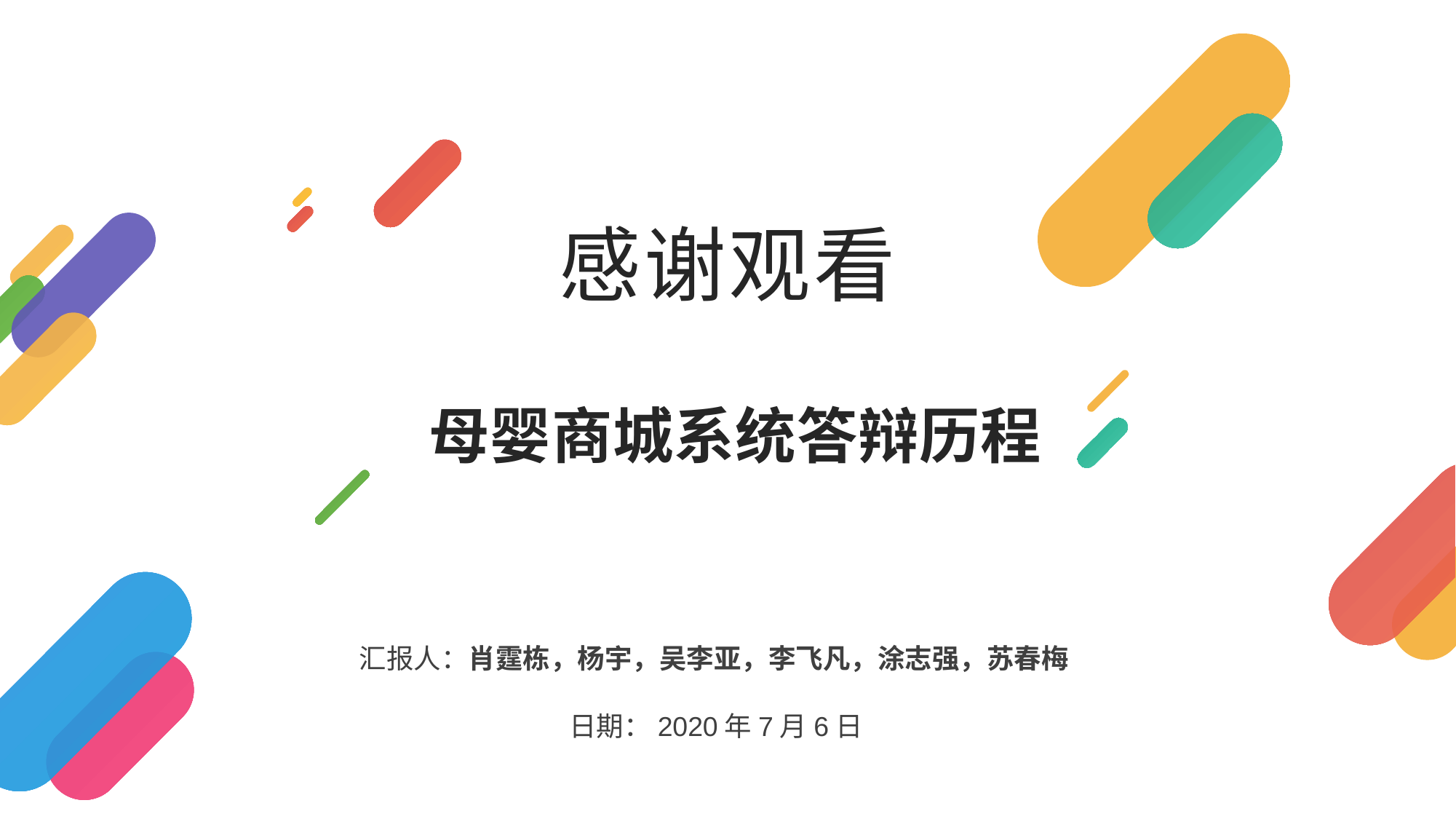

感谢观看

母婴商城系统答辩历程

汇报人：肖霆栋，杨宇，吴李亚，李飞凡，涂志强，苏春梅

日期：2020年7月6日